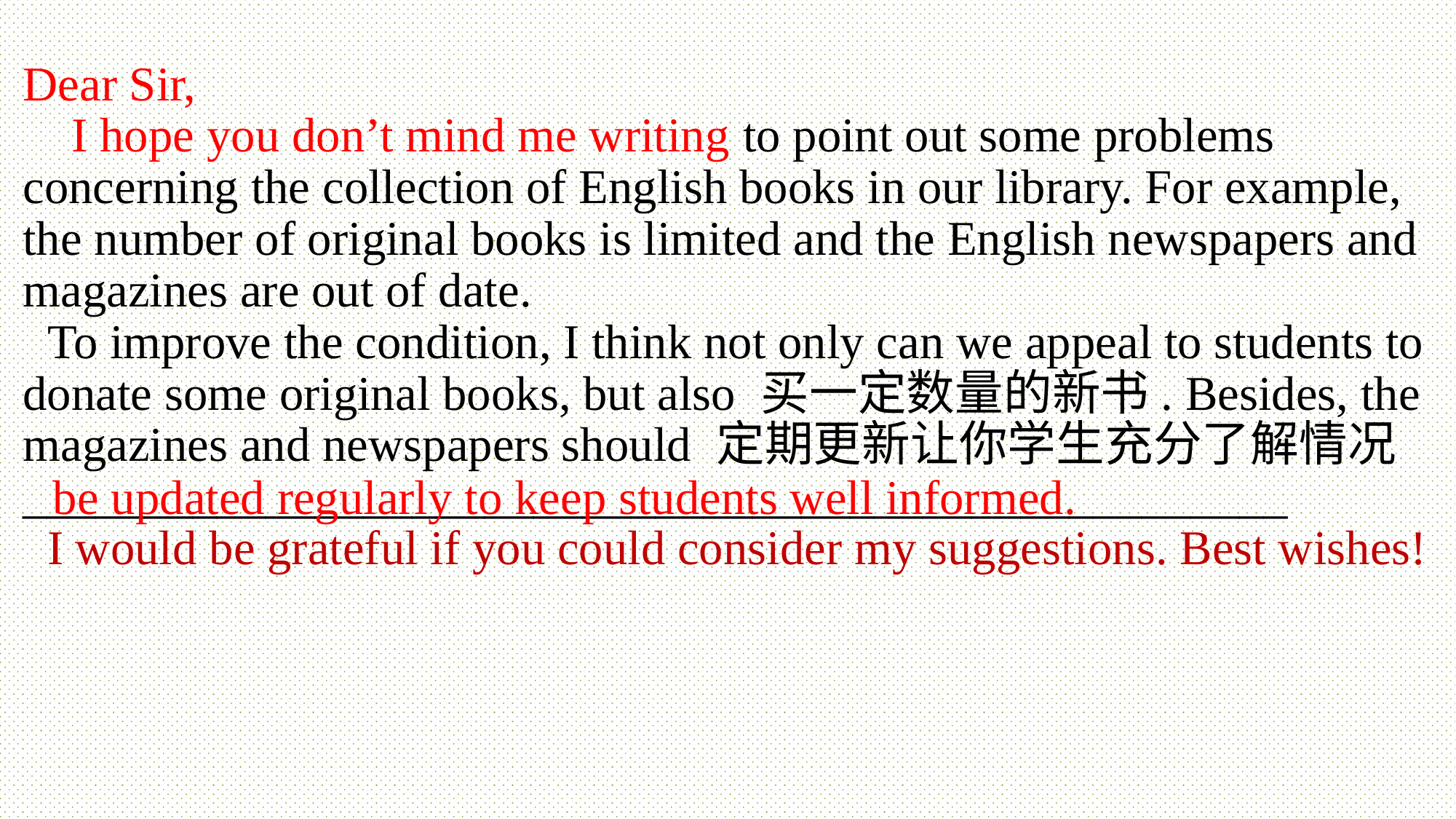

Dear Sir,
    I hope you don’t mind me writing to point out some problems concerning the collection of English books in our library. For example, the number of original books is limited and the English newspapers and magazines are out of date.
  To improve the condition, I think not only can we appeal to students to donate some original books, but also 买一定数量的新书. Besides, the magazines and newspapers should 定期更新让你学生充分了解情况
____________________________________________________
  I would be grateful if you could consider my suggestions. Best wishes!

be updated regularly to keep students well informed.